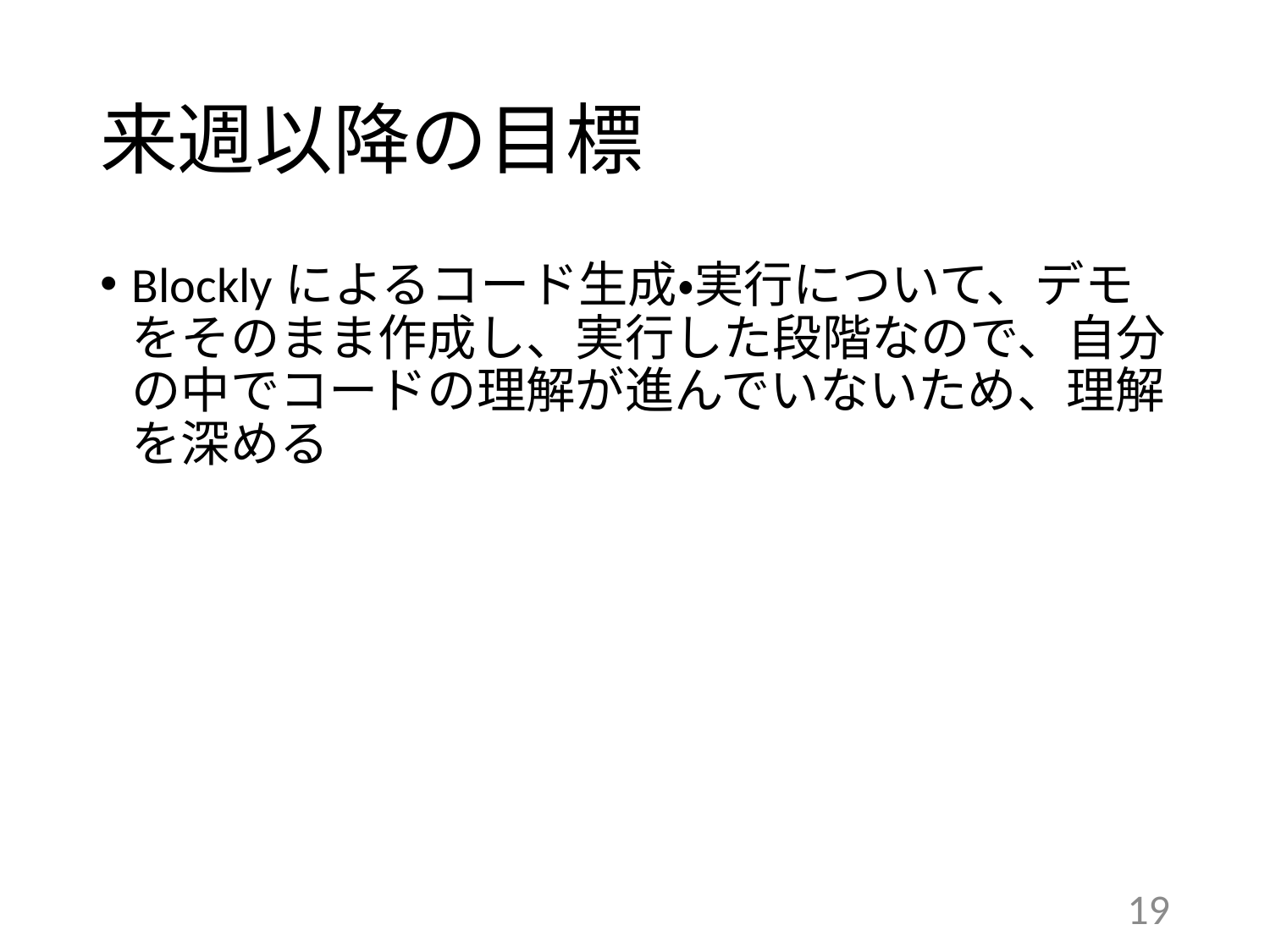

# 来週以降の目標
Blocklyによるコード生成・実行について、デモをそのまま作成し、実行した段階なので、自分の中でコードの理解が進んでいないため、理解を深める

19